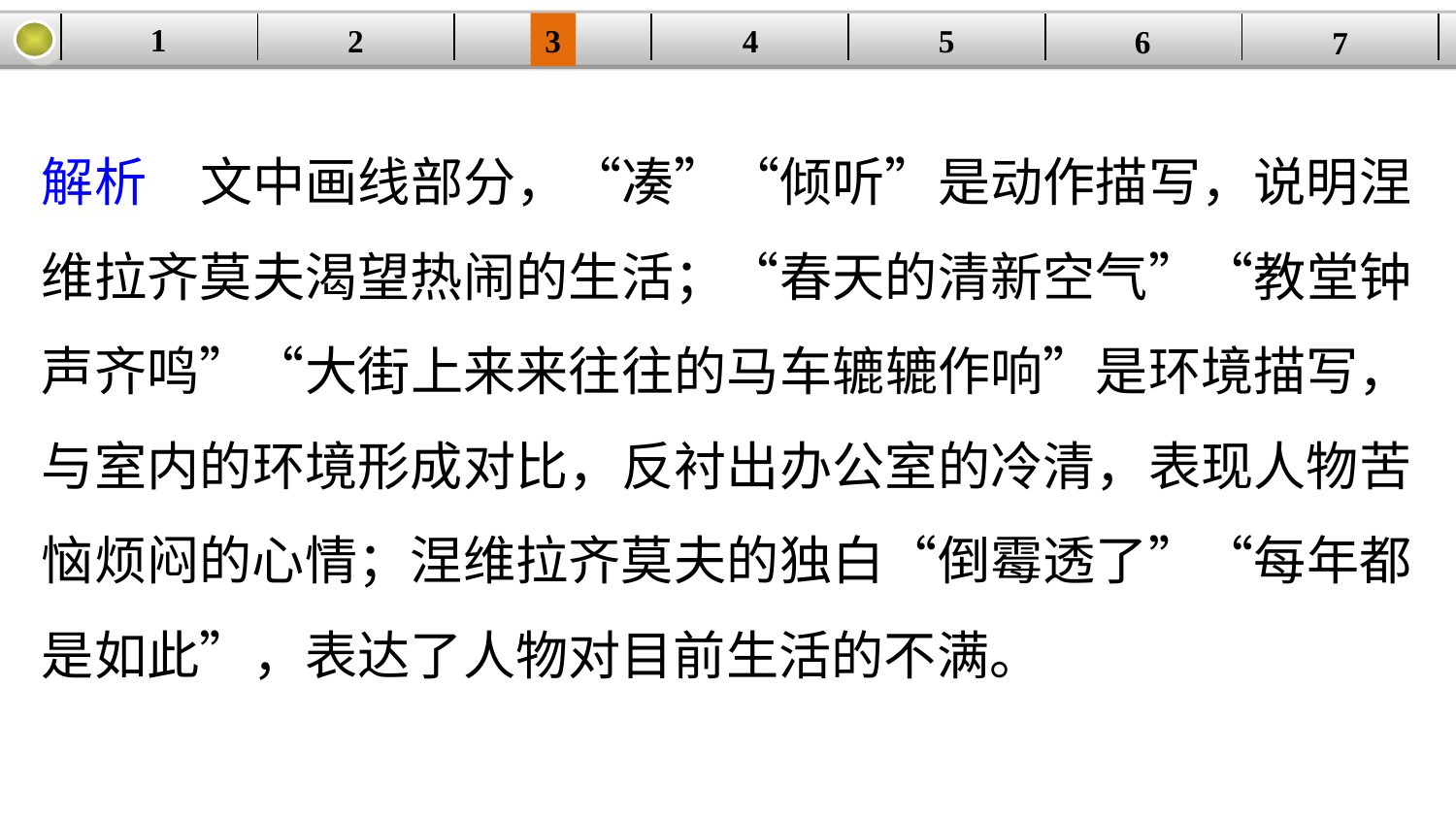

1
5
3
2
|  |  |  |  |  |  |  |
| --- | --- | --- | --- | --- | --- | --- |
4
6
7

解析　文中画线部分，“凑”“倾听”是动作描写，说明涅维拉齐莫夫渴望热闹的生活；“春天的清新空气”“教堂钟声齐鸣”“大街上来来往往的马车辘辘作响”是环境描写，与室内的环境形成对比，反衬出办公室的冷清，表现人物苦恼烦闷的心情；涅维拉齐莫夫的独白“倒霉透了”“每年都是如此”，表达了人物对目前生活的不满。